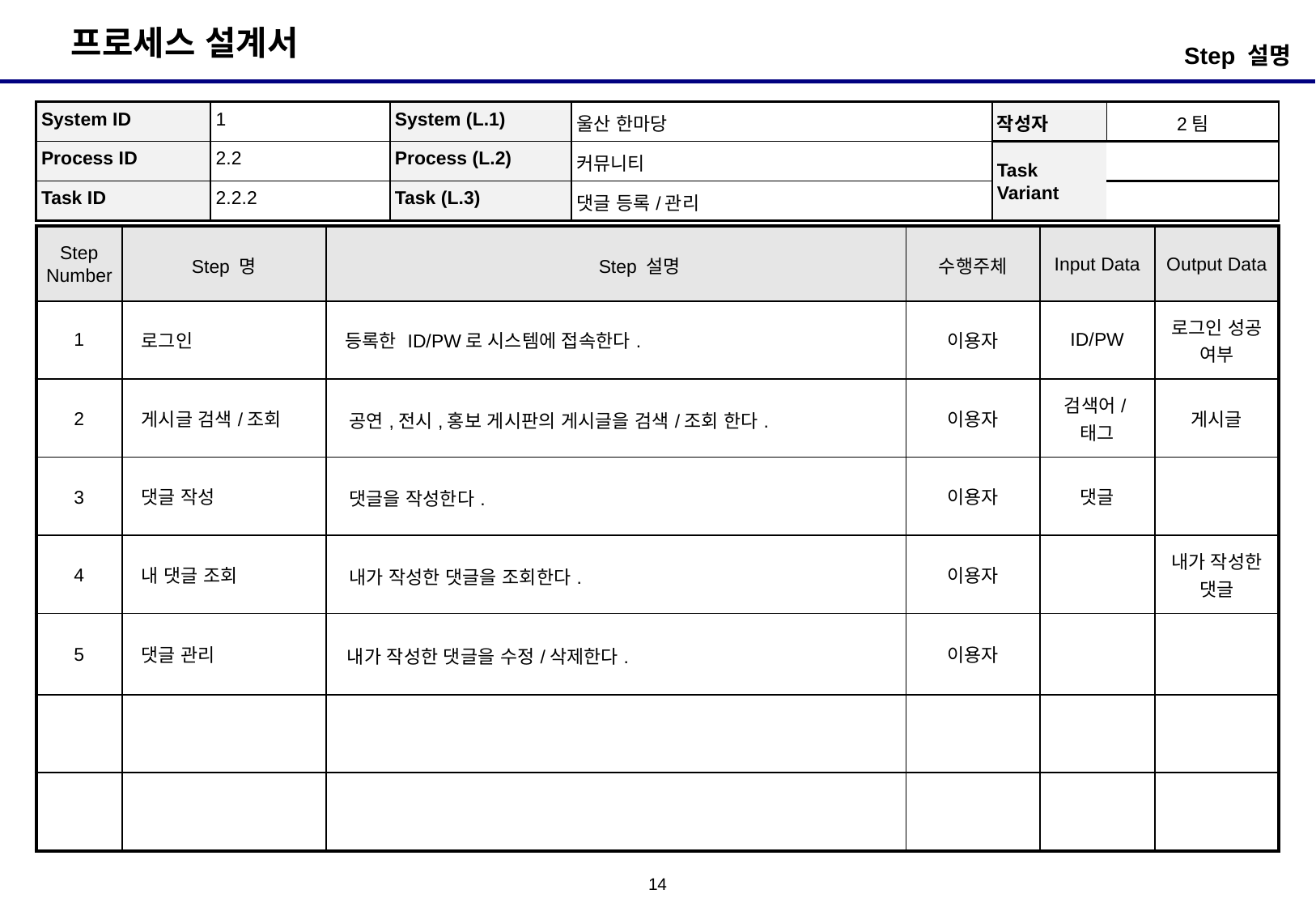

Step 설명
| System ID | 1 | System (L.1) | 울산 한마당 | 작성자 | 2팀 |
| --- | --- | --- | --- | --- | --- |
| Process ID | 2.2 | Process (L.2) | 커뮤니티 | Task Variant |  |
| Task ID | 2.2.2 | Task (L.3) | 댓글 등록/관리 |  |  |
| Step Number | Step 명 | Step 설명 | 수행주체 | Input Data | Output Data |
| --- | --- | --- | --- | --- | --- |
| 1 | 로그인 | 등록한 ID/PW로 시스템에 접속한다. | 이용자 | ID/PW | 로그인 성공 여부 |
| 2 | 게시글 검색/조회 | 공연,전시,홍보 게시판의 게시글을 검색/조회 한다. | 이용자 | 검색어/태그 | 게시글 |
| 3 | 댓글 작성 | 댓글을 작성한다. | 이용자 | 댓글 |  |
| 4 | 내 댓글 조회 | 내가 작성한 댓글을 조회한다. | 이용자 |  | 내가 작성한 댓글 |
| 5 | 댓글 관리 | 내가 작성한 댓글을 수정/삭제한다. | 이용자 |  |  |
|  |  |  |  |  |  |
|  |  |  |  |  |  |